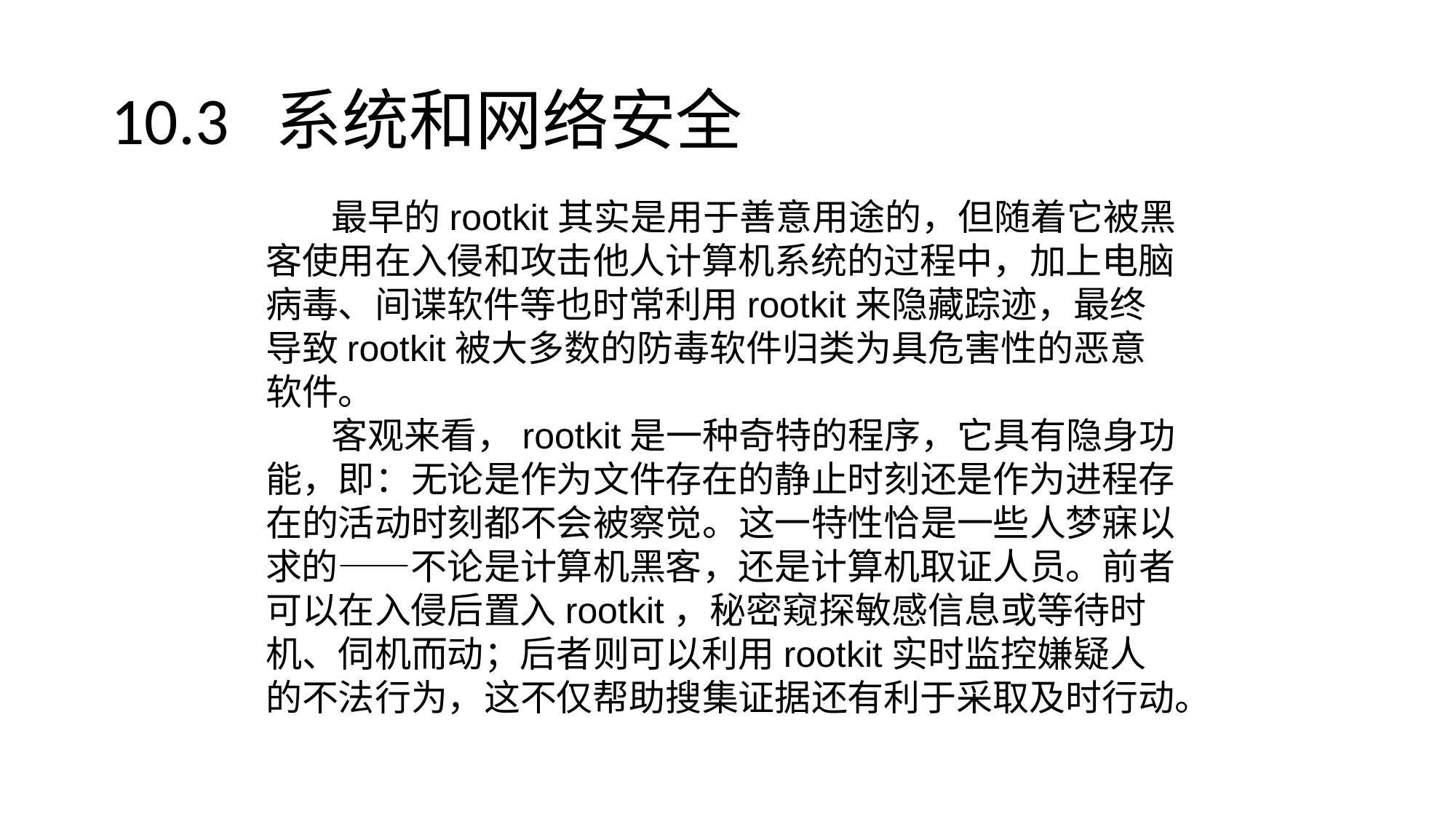

10.3  系统和网络安全
       最早的rootkit其实是用于善意用途的，但随着它被黑客使用在入侵和攻击他人计算机系统的过程中，加上电脑病毒、间谍软件等也时常利用rootkit来隐藏踪迹，最终导致rootkit被大多数的防毒软件归类为具危害性的恶意软件。
       客观来看，rootkit是一种奇特的程序，它具有隐身功能，即：无论是作为文件存在的静止时刻还是作为进程存在的活动时刻都不会被察觉。这一特性恰是一些人梦寐以求的——不论是计算机黑客，还是计算机取证人员。前者可以在入侵后置入rootkit，秘密窥探敏感信息或等待时机、伺机而动；后者则可以利用rootkit实时监控嫌疑人的不法行为，这不仅帮助搜集证据还有利于采取及时行动。
16